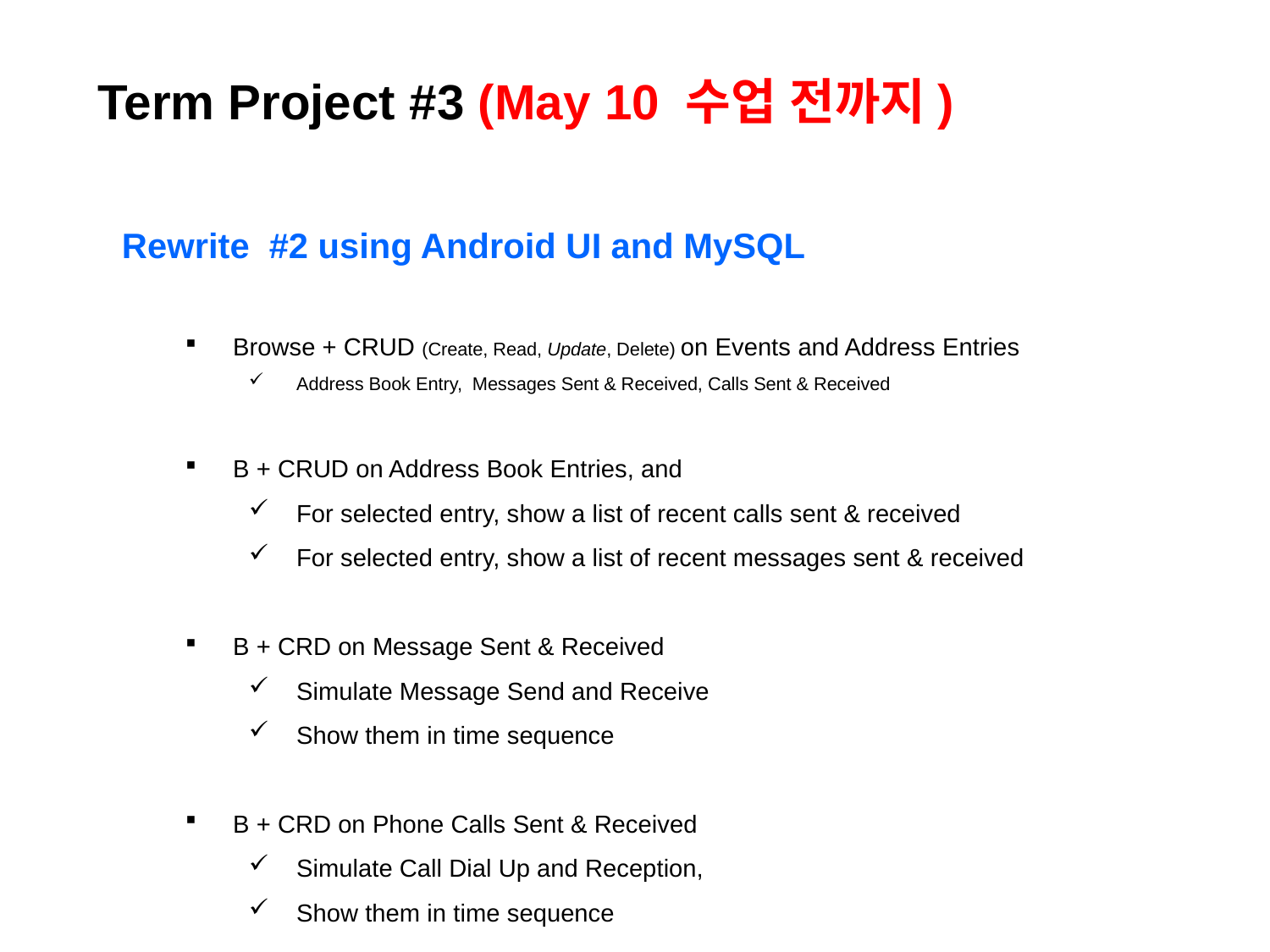

# Term Project #3 (May 10 수업 전까지)
Rewrite  #2 using Android UI and MySQL

Browse + CRUD (Create, Read, Update, Delete) on Events and Address Entries
Address Book Entry,  Messages Sent & Received, Calls Sent & Received

B + CRUD on Address Book Entries, and
For selected entry, show a list of recent calls sent & received
For selected entry, show a list of recent messages sent & received

B + CRD on Message Sent & Received
Simulate Message Send and Receive
Show them in time sequence

B + CRD on Phone Calls Sent & Received
Simulate Call Dial Up and Reception,
Show them in time sequence